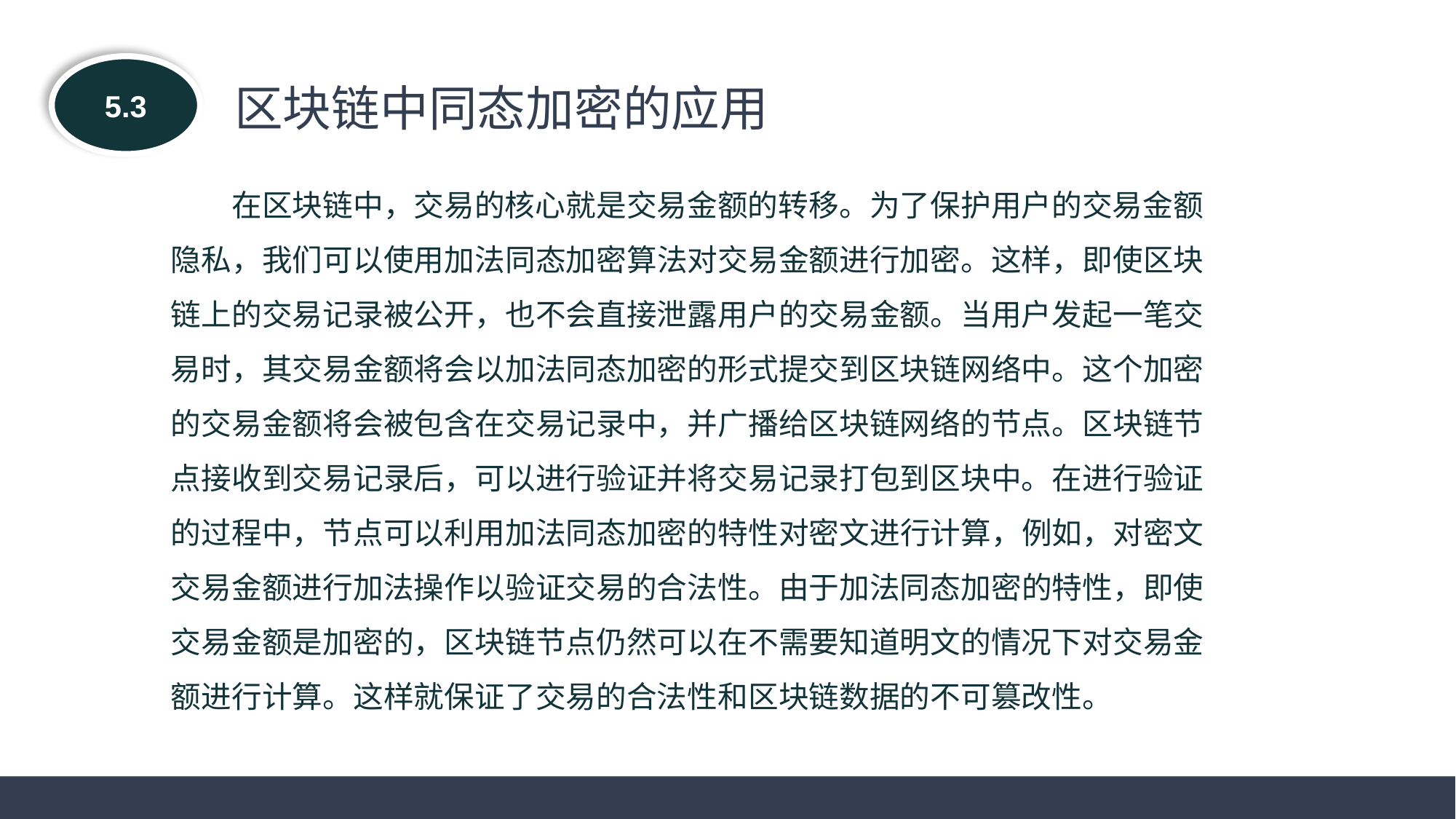

5.3
区块链中同态加密的应用

在区块链中，交易的核心就是交易金额的转移。为了保护用户的交易金额隐私，我们可以使用加法同态加密算法对交易金额进行加密。这样，即使区块链上的交易记录被公开，也不会直接泄露用户的交易金额。当用户发起一笔交易时，其交易金额将会以加法同态加密的形式提交到区块链网络中。这个加密的交易金额将会被包含在交易记录中，并广播给区块链网络的节点。区块链节点接收到交易记录后，可以进行验证并将交易记录打包到区块中。在进行验证的过程中，节点可以利用加法同态加密的特性对密文进行计算，例如，对密文交易金额进行加法操作以验证交易的合法性。由于加法同态加密的特性，即使交易金额是加密的，区块链节点仍然可以在不需要知道明文的情况下对交易金额进行计算。这样就保证了交易的合法性和区块链数据的不可篡改性。